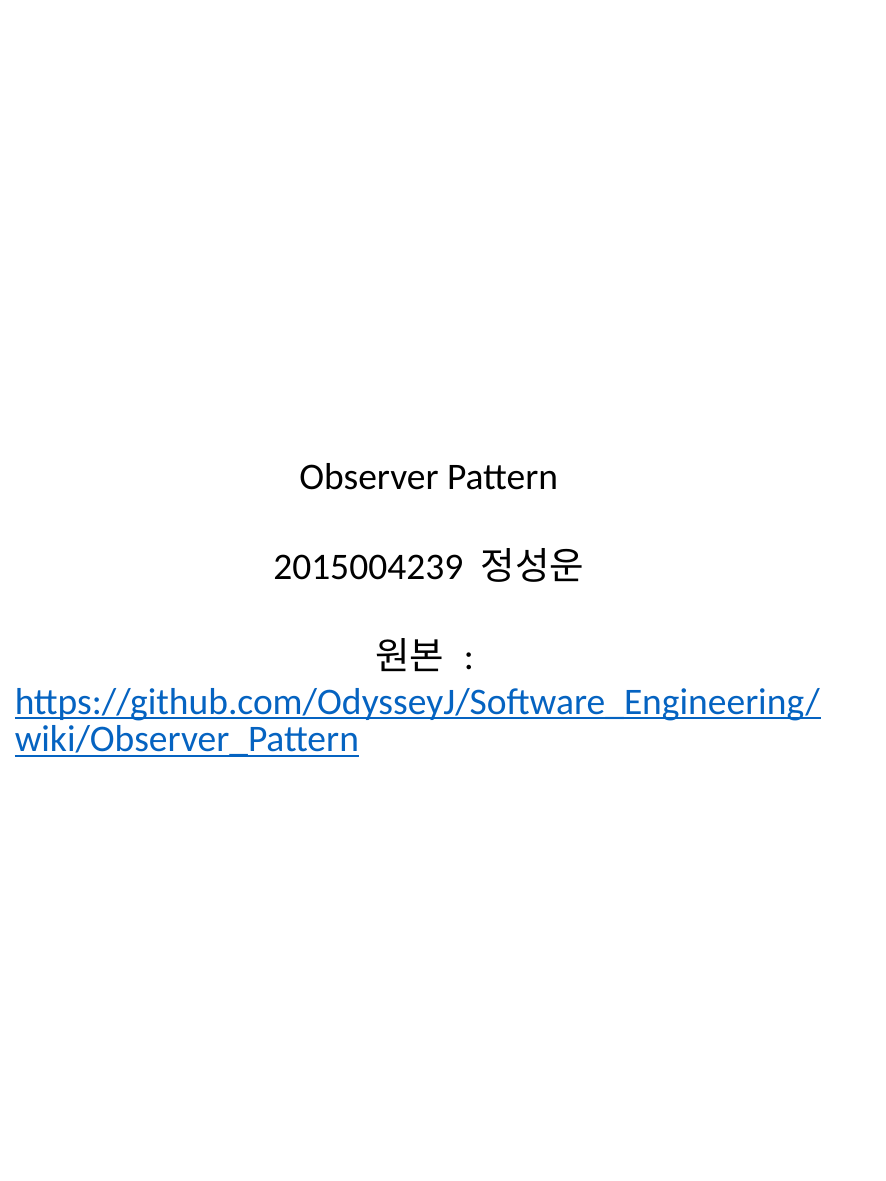

Observer Pattern

2015004239 정성운
원본 : https://github.com/OdysseyJ/Software_Engineering/wiki/Observer_Pattern